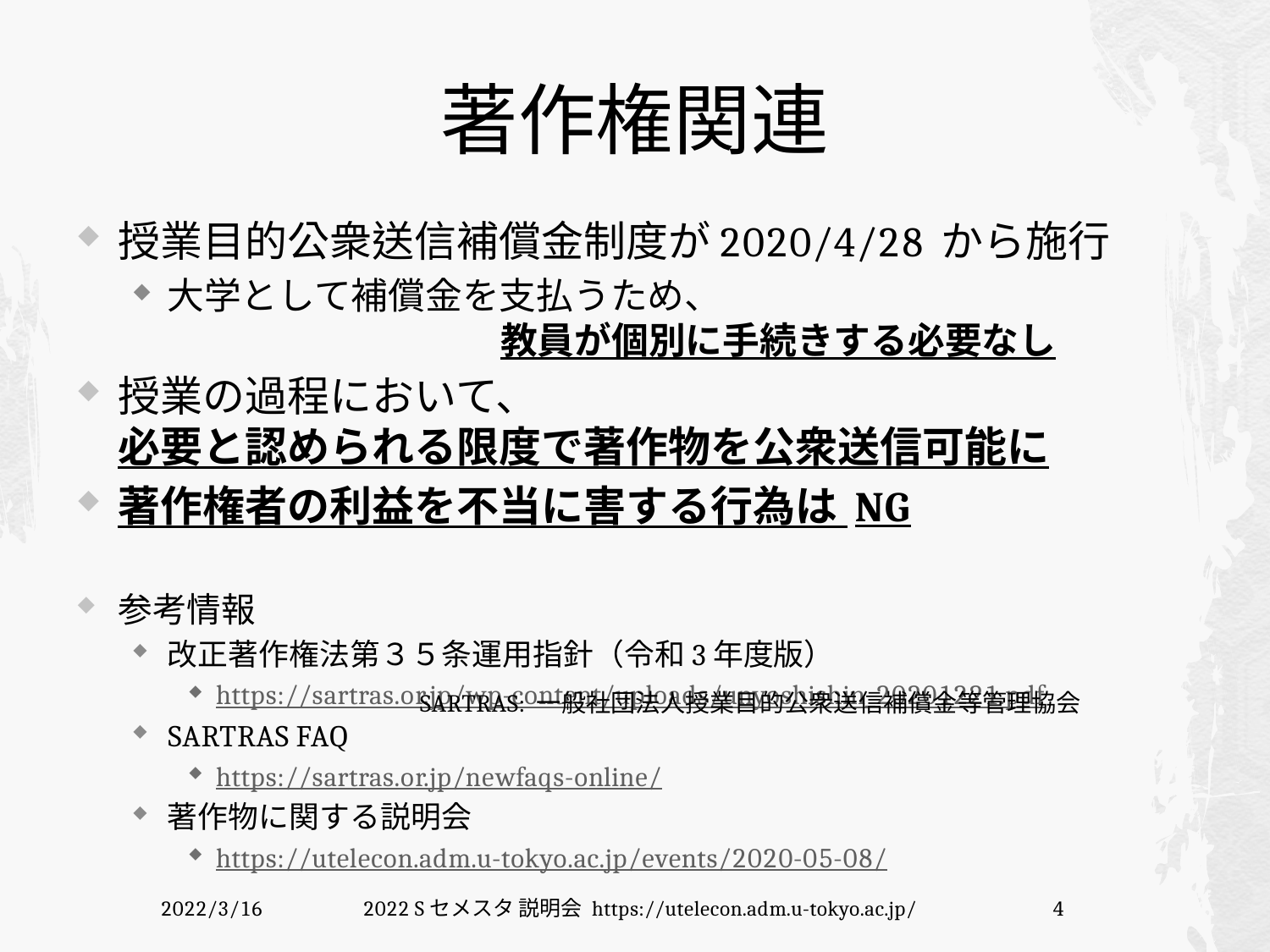

# 著作権関連
授業目的公衆送信補償金制度が2020/4/28 から施行
大学として補償金を支払うため、
　　　　　　　　　教員が個別に手続きする必要なし
授業の過程において、
必要と認められる限度で著作物を公衆送信可能に
著作権者の利益を不当に害する行為は NG

参考情報
改正著作権法第３５条運用指針（令和3年度版）
https://sartras.or.jp/wp-content/uploads/unyoshishin_20201221.pdf
SARTRAS FAQ
https://sartras.or.jp/newfaqs-online/
著作物に関する説明会
https://utelecon.adm.u-tokyo.ac.jp/events/2020-05-08/
SARTRAS: 一般社団法人授業目的公衆送信補償金等管理協会
2022/3/16
2022 Sセメスタ 説明会 https://utelecon.adm.u-tokyo.ac.jp/
4